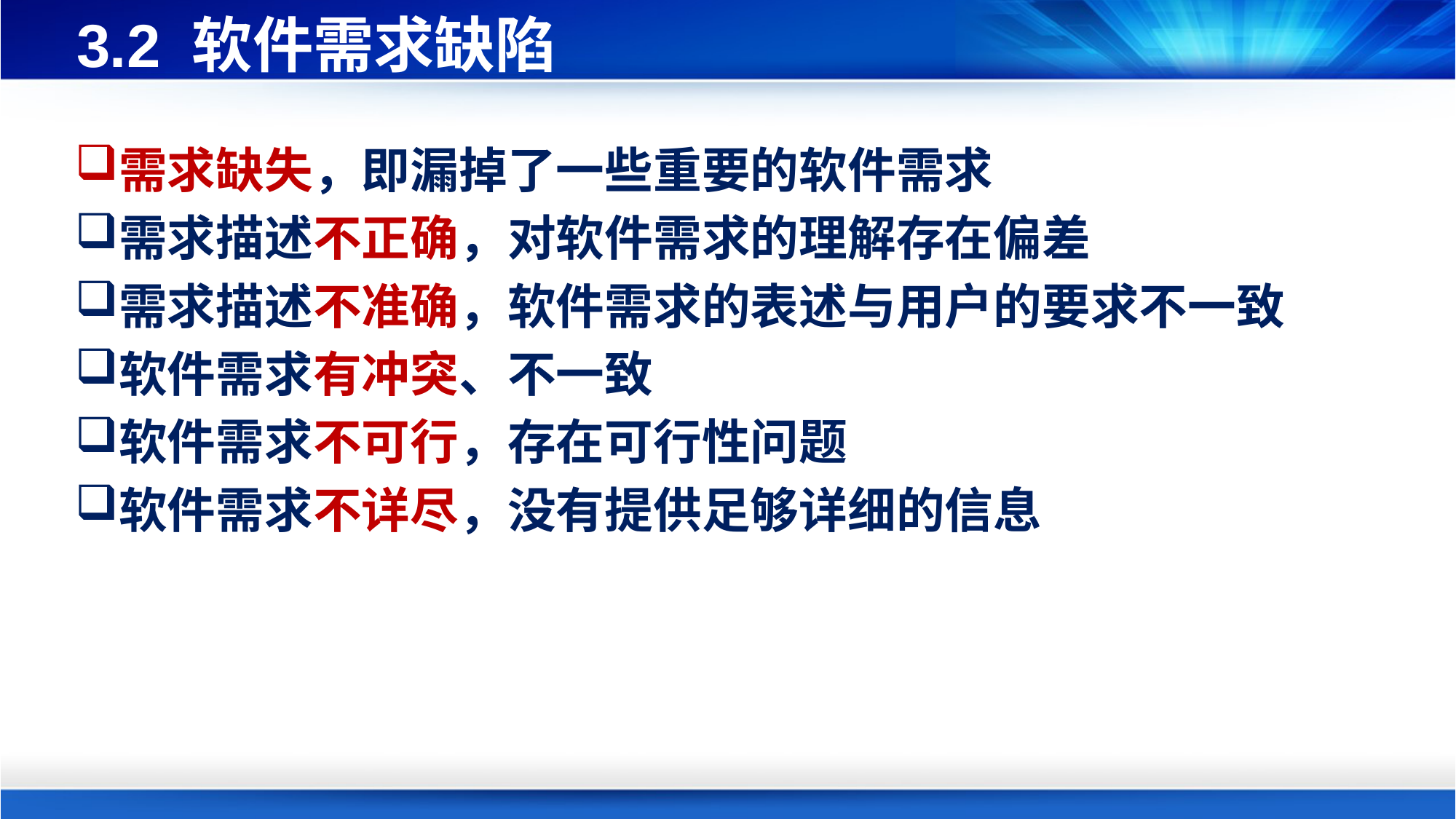

# 3.2 软件需求缺陷
需求缺失，即漏掉了一些重要的软件需求
需求描述不正确，对软件需求的理解存在偏差
需求描述不准确，软件需求的表述与用户的要求不一致
软件需求有冲突、不一致
软件需求不可行，存在可行性问题
软件需求不详尽，没有提供足够详细的信息